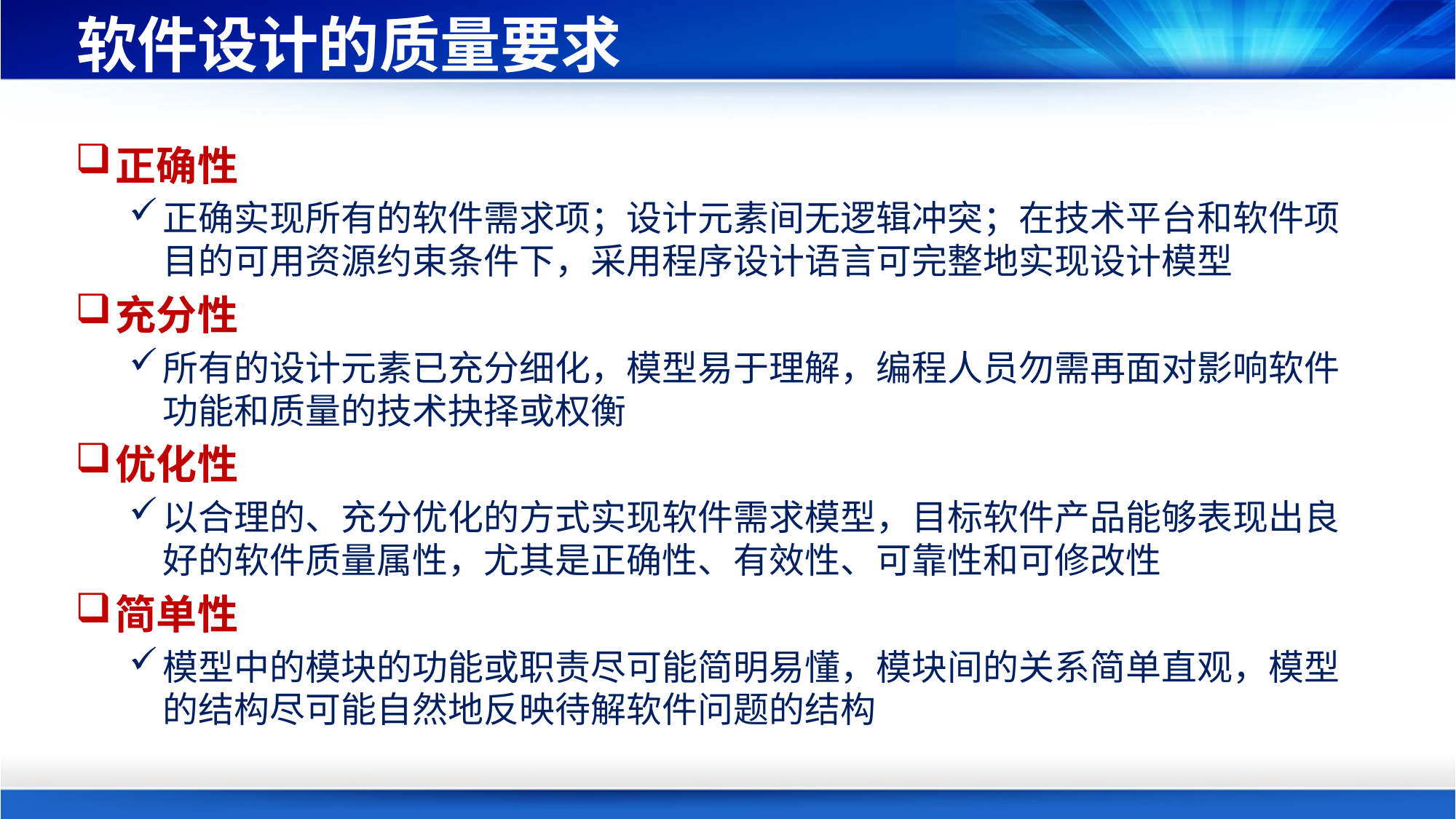

# 软件设计的质量要求
正确性
正确实现所有的软件需求项；设计元素间无逻辑冲突；在技术平台和软件项目的可用资源约束条件下，采用程序设计语言可完整地实现设计模型
充分性
所有的设计元素已充分细化，模型易于理解，编程人员勿需再面对影响软件功能和质量的技术抉择或权衡
优化性
以合理的、充分优化的方式实现软件需求模型，目标软件产品能够表现出良好的软件质量属性，尤其是正确性、有效性、可靠性和可修改性
简单性
模型中的模块的功能或职责尽可能简明易懂，模块间的关系简单直观，模型的结构尽可能自然地反映待解软件问题的结构